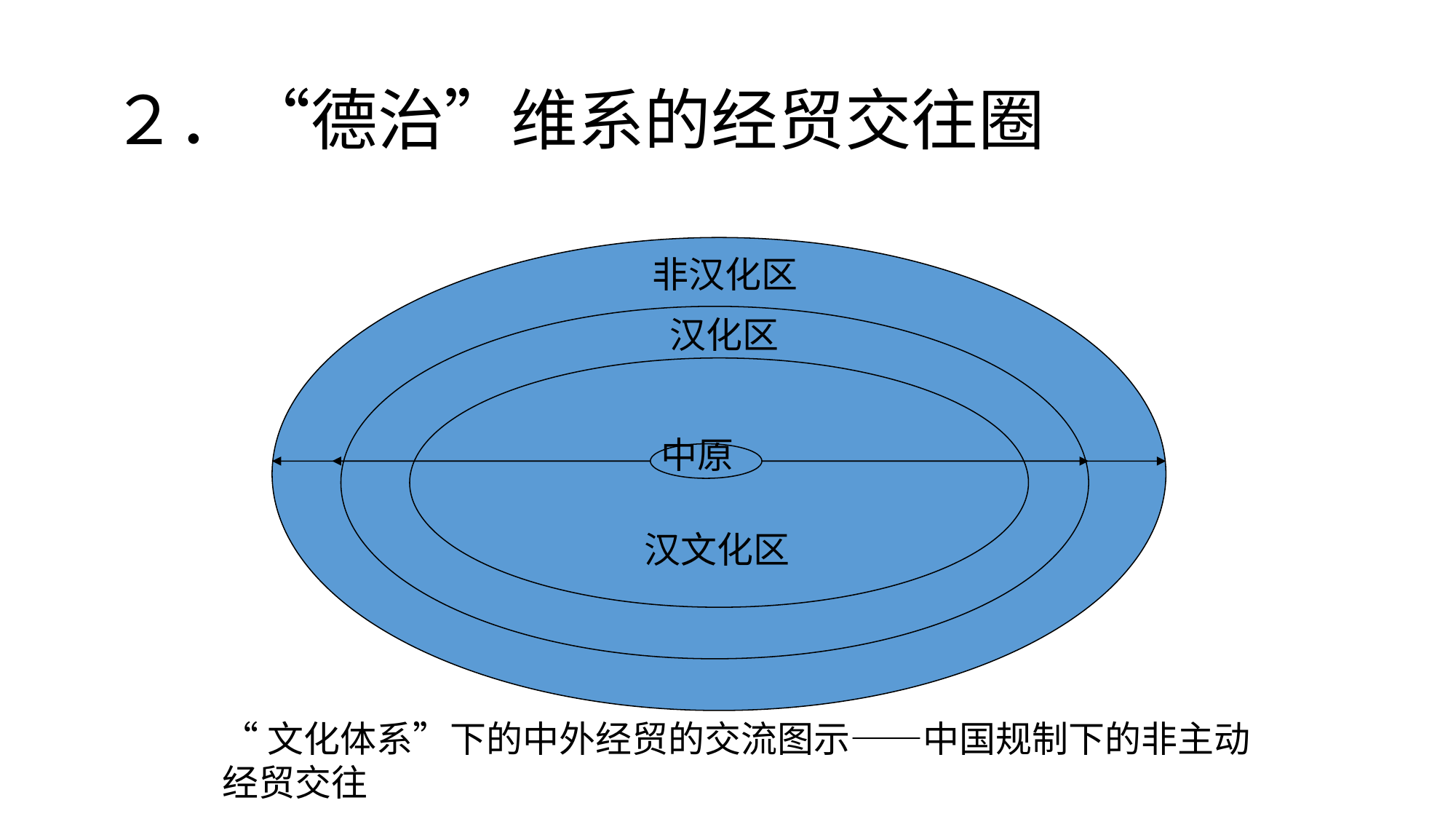

# ２．“德治”维系的经贸交往圈

非汉化区

汉化区

中原

汉文化区
“文化体系”下的中外经贸的交流图示——中国规制下的非主动经贸交往